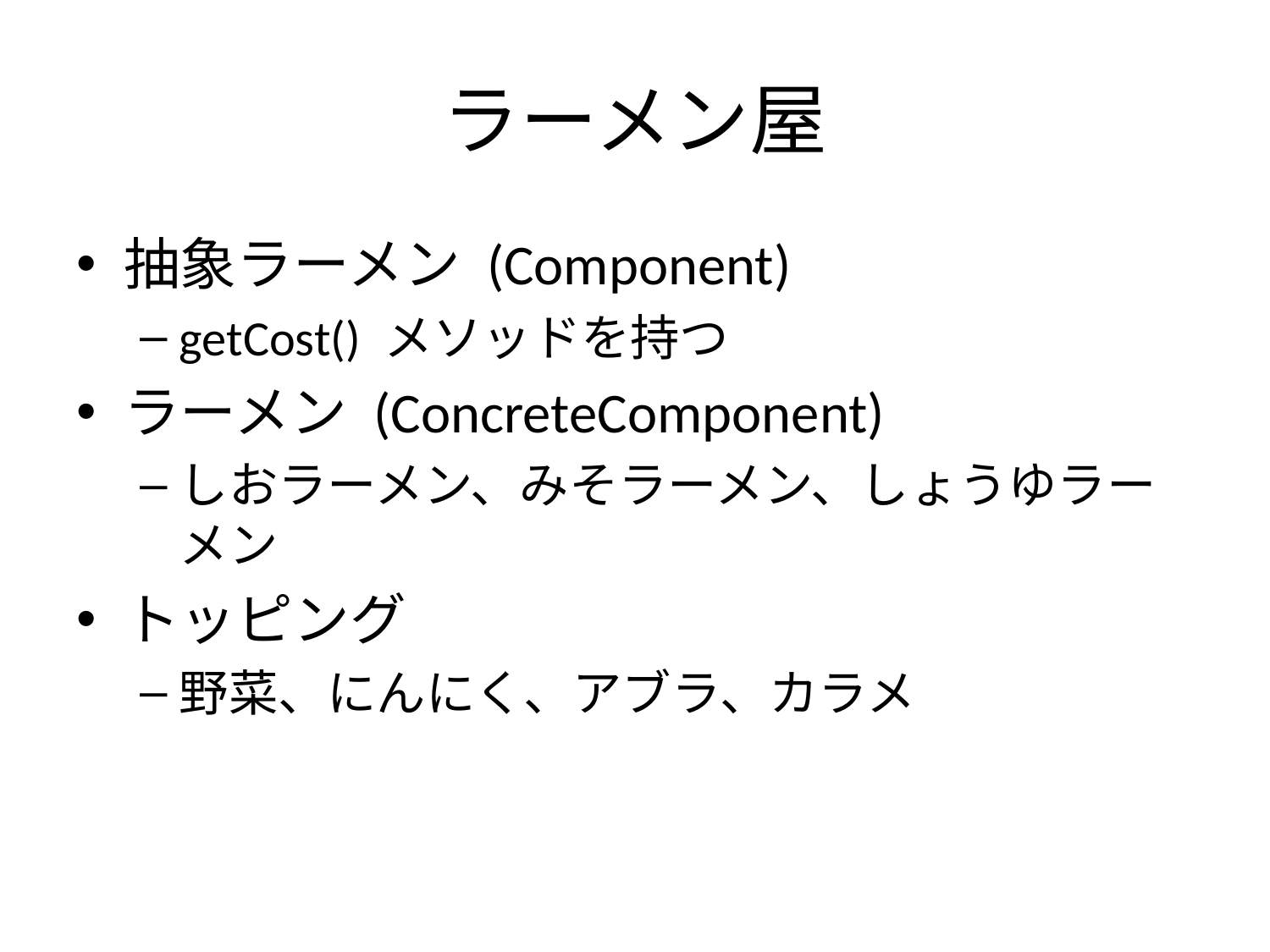

# ラーメン屋
抽象ラーメン (Component)
getCost() メソッドを持つ
ラーメン (ConcreteComponent)
しおラーメン、みそラーメン、しょうゆラーメン
トッピング
野菜、にんにく、アブラ、カラメ